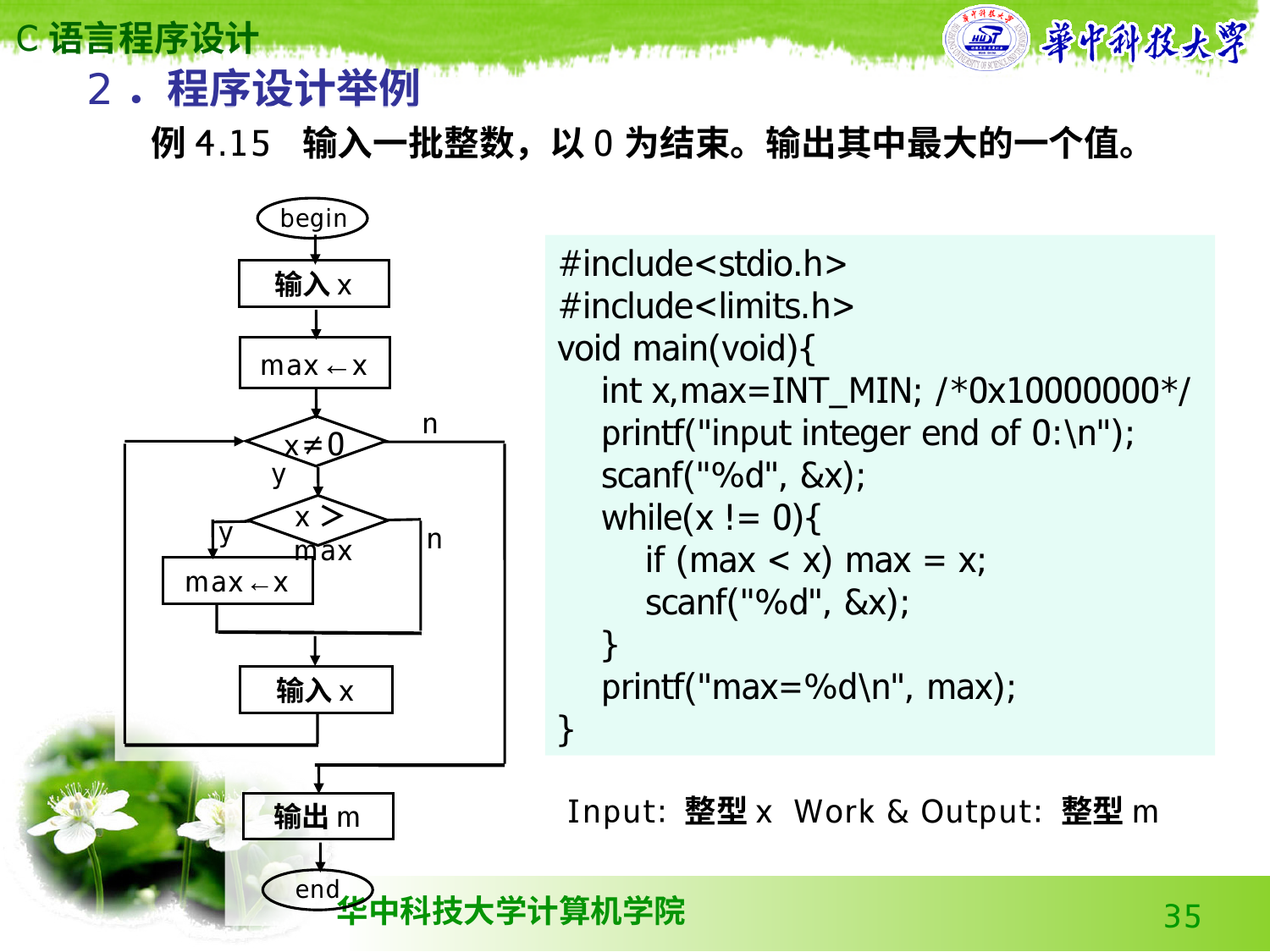

2．程序设计举例
      例4.15  输入一批整数，以0为结束。输出其中最大的一个值。
begin

#include<stdio.h>
#include<limits.h>
void main(void){
    int x,max=INT_MIN; /*0x10000000*/
    printf("input integer end of 0:\n");
    scanf("%d", &x);
    while(x != 0){
        if (max < x) max = x;
        scanf("%d", &x);
    }
    printf("max=%d\n", max);
}

输入x

max←x

n

x≠0

y

x＞max

y
n

max←x

输入x

Input: 整型x  Work & Output: 整型m
输出m

end

35